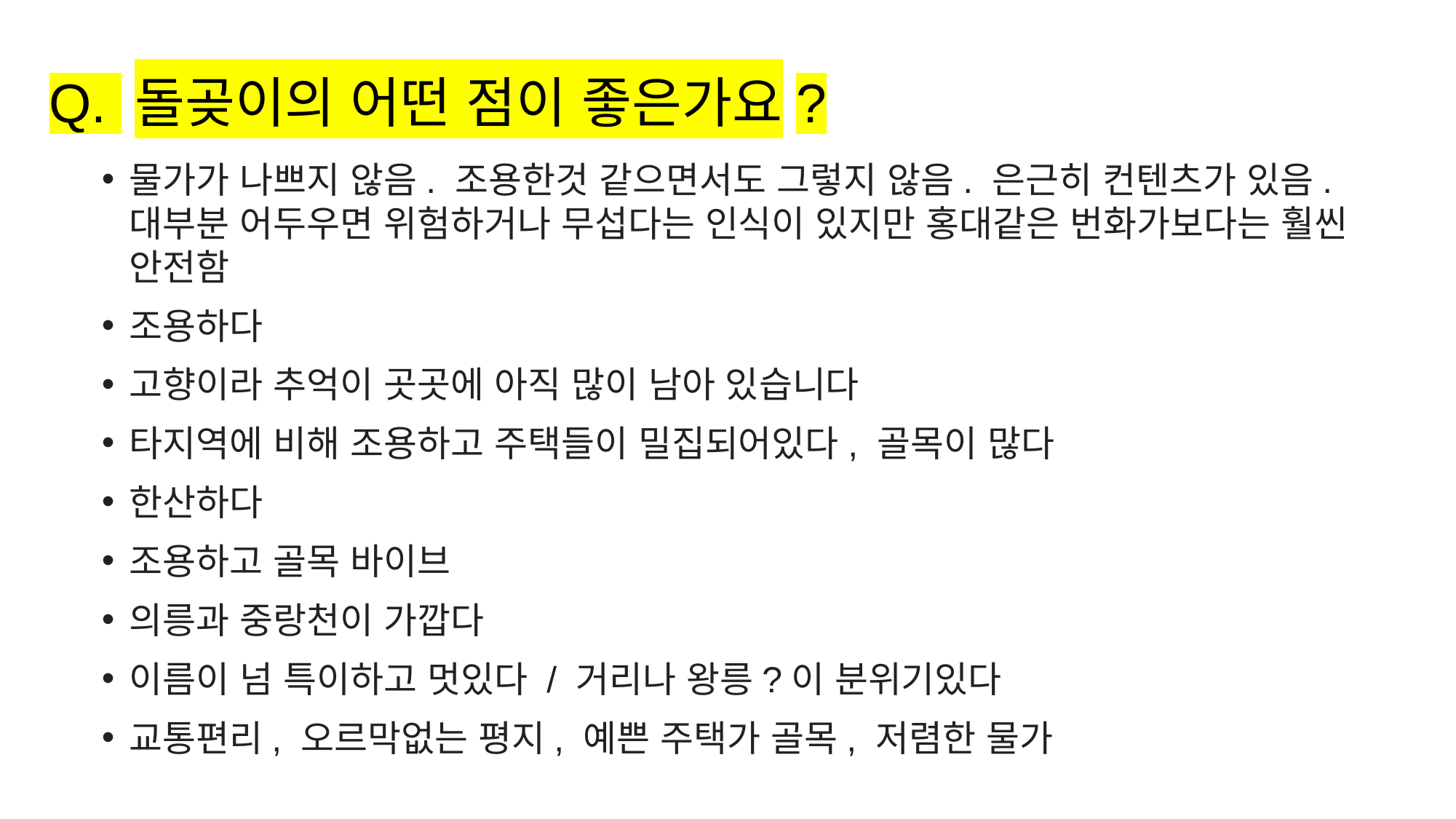

# Q. 돌곶이의 어떤 점이 좋은가요?
물가가 나쁘지 않음. 조용한것 같으면서도 그렇지 않음. 은근히 컨텐츠가 있음.대부분 어두우면 위험하거나 무섭다는 인식이 있지만 홍대같은 번화가보다는 훨씬 안전함
조용하다
고향이라 추억이 곳곳에 아직 많이 남아 있습니다
타지역에 비해 조용하고 주택들이 밀집되어있다, 골목이 많다
한산하다
조용하고 골목 바이브
의릉과 중랑천이 가깝다
이름이 넘 특이하고 멋있다 / 거리나 왕릉?이 분위기있다
교통편리, 오르막없는 평지, 예쁜 주택가 골목, 저렴한 물가